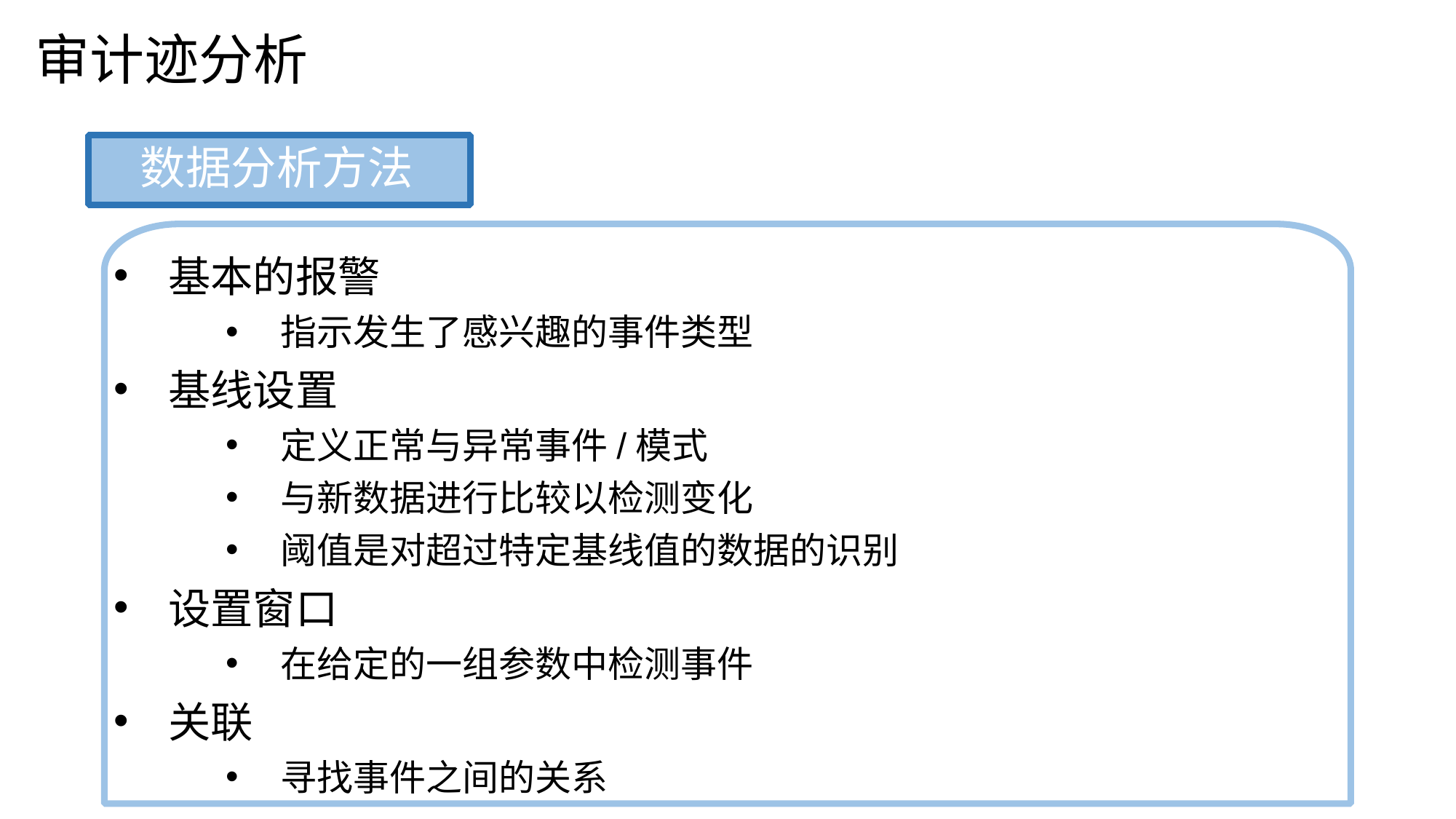

审计迹分析

数据分析方法
基本的报警
指示发生了感兴趣的事件类型
基线设置
定义正常与异常事件/模式
与新数据进行比较以检测变化
阈值是对超过特定基线值的数据的识别
设置窗口
在给定的一组参数中检测事件
关联
寻找事件之间的关系